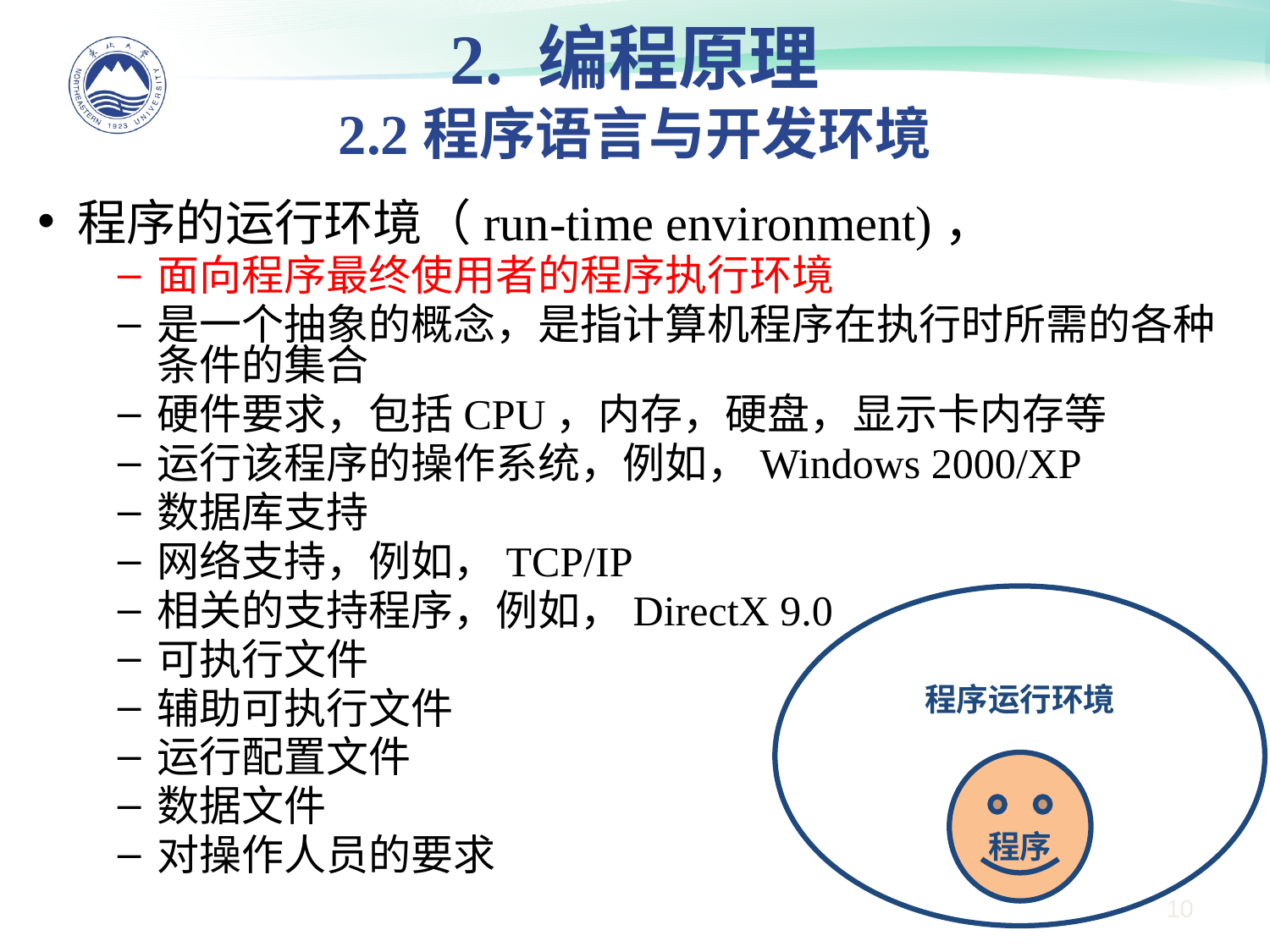

# 2. 编程原理 2.2程序语言与开发环境
程序的运行环境（run-time environment)，
面向程序最终使用者的程序执行环境
是一个抽象的概念，是指计算机程序在执行时所需的各种条件的集合
硬件要求，包括CPU，内存，硬盘，显示卡内存等
运行该程序的操作系统，例如，Windows 2000/XP
数据库支持
网络支持，例如，TCP/IP
相关的支持程序，例如，DirectX 9.0
可执行文件
辅助可执行文件
运行配置文件
数据文件
对操作人员的要求
程序运行环境

程序
10